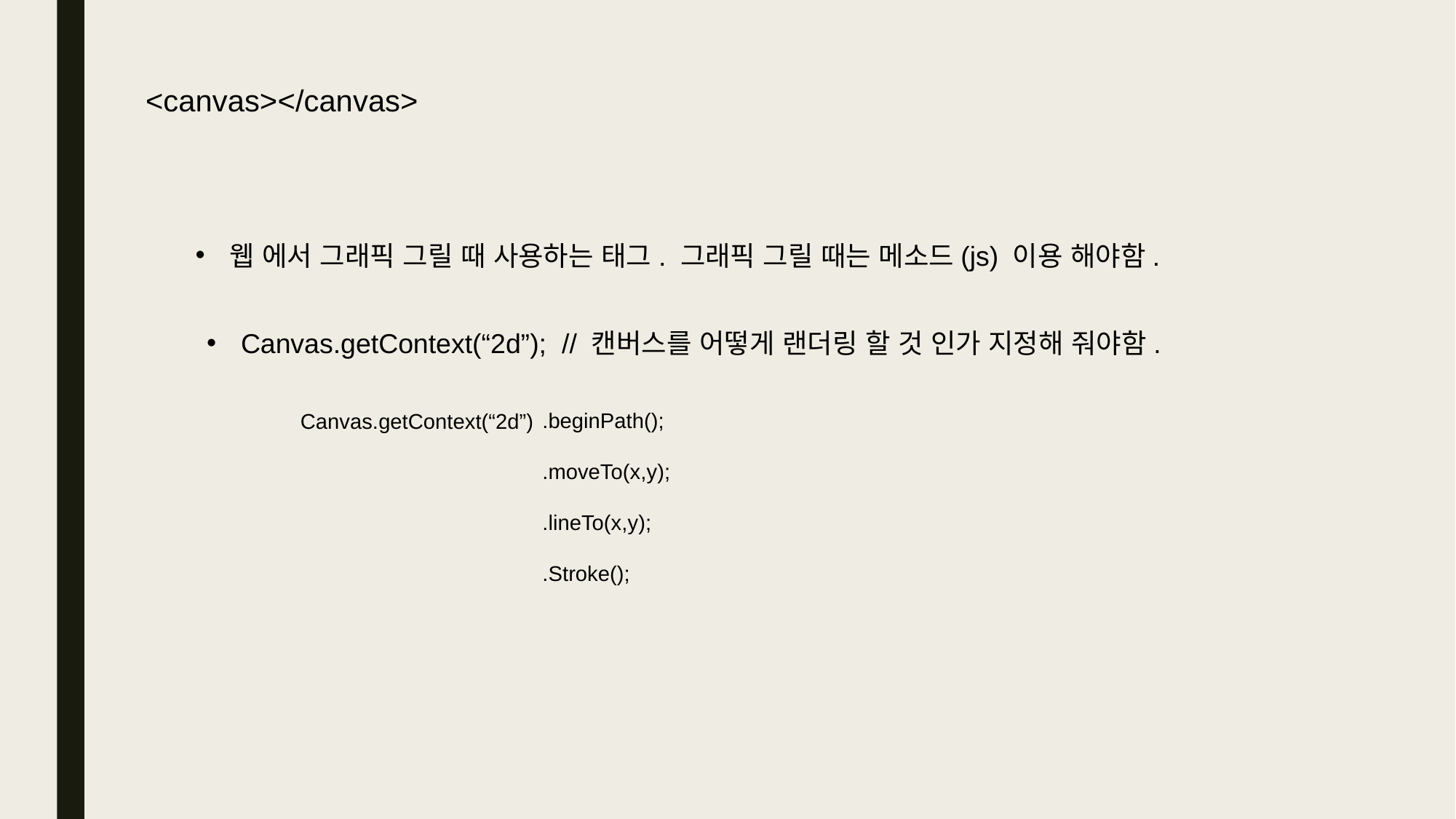

<canvas></canvas>
웹 에서 그래픽 그릴 때 사용하는 태그. 그래픽 그릴 때는 메소드(js) 이용 해야함.
Canvas.getContext(“2d”);  // 캔버스를 어떻게 랜더링 할 것 인가 지정해 줘야함.
.beginPath();

.moveTo(x,y);

.lineTo(x,y);

.Stroke();
Canvas.getContext(“2d”)